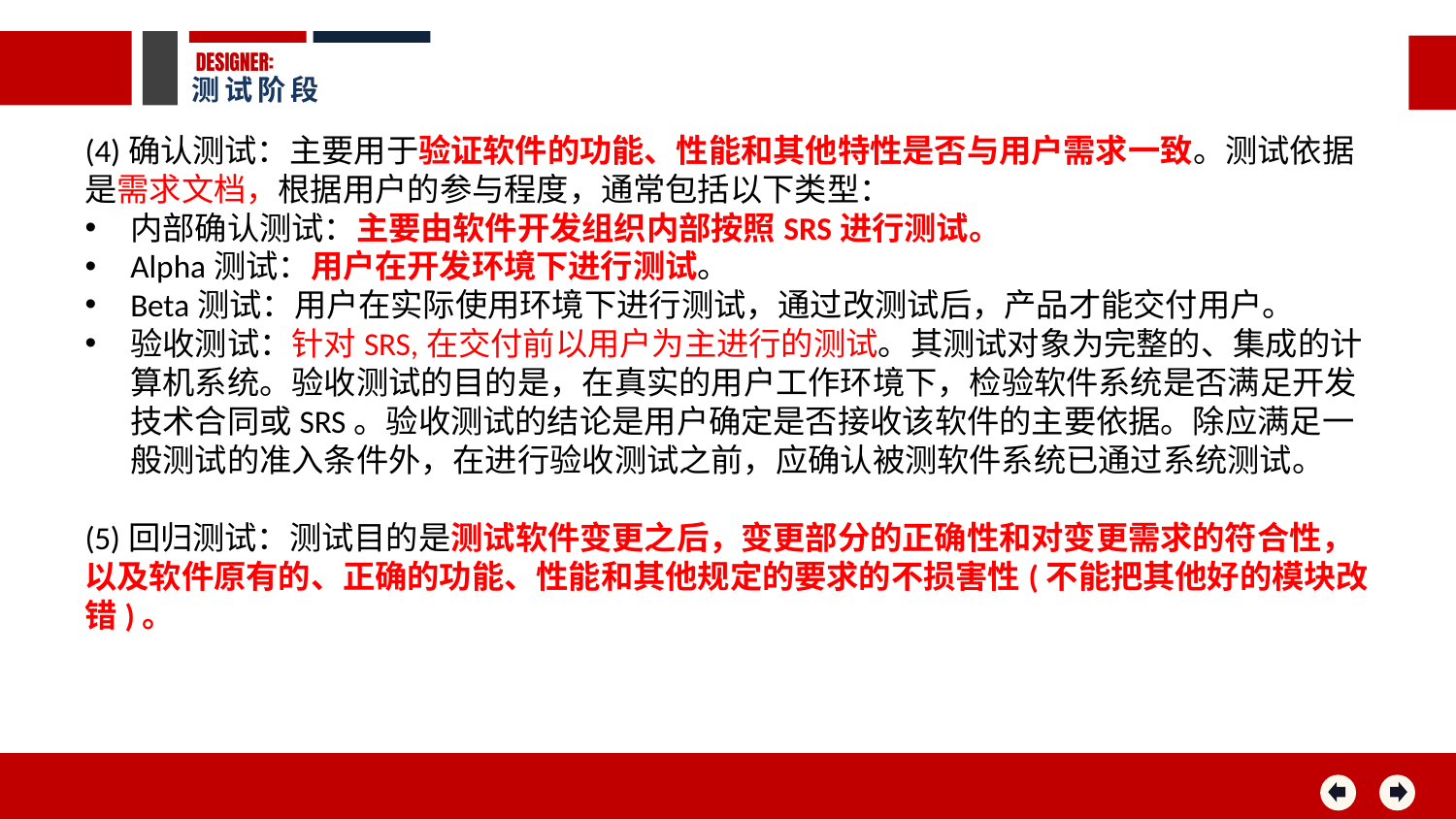

DESIGNER:
测试阶段
(4)确认测试：主要用于验证软件的功能、性能和其他特性是否与用户需求一致。测试依据是需求文档，根据用户的参与程度，通常包括以下类型：
内部确认测试：主要由软件开发组织内部按照SRS进行测试。
Alpha测试：用户在开发环境下进行测试。
Beta测试：用户在实际使用环境下进行测试，通过改测试后，产品才能交付用户。
验收测试：针对SRS,在交付前以用户为主进行的测试。其测试对象为完整的、集成的计算机系统。验收测试的目的是，在真实的用户工作环境下，检验软件系统是否满足开发技术合同或SRS。验收测试的结论是用户确定是否接收该软件的主要依据。除应满足一般测试的准入条件外，在进行验收测试之前，应确认被测软件系统已通过系统测试。

(5)回归测试：测试目的是测试软件变更之后，变更部分的正确性和对变更需求的符合性，以及软件原有的、正确的功能、性能和其他规定的要求的不损害性(不能把其他好的模块改错)。